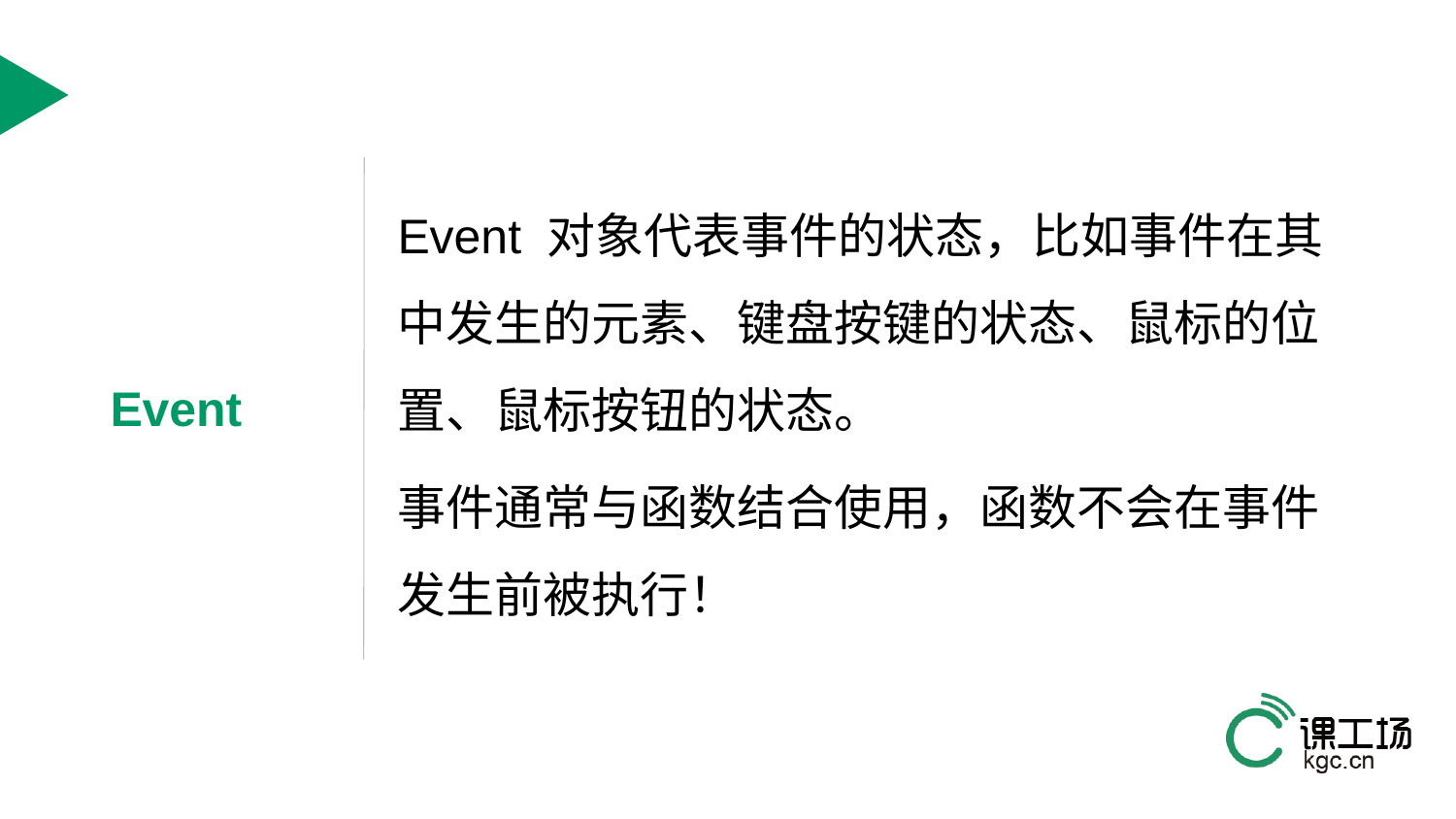

Event
Event 对象代表事件的状态，比如事件在其中发生的元素、键盘按键的状态、鼠标的位置、鼠标按钮的状态。
事件通常与函数结合使用，函数不会在事件发生前被执行！